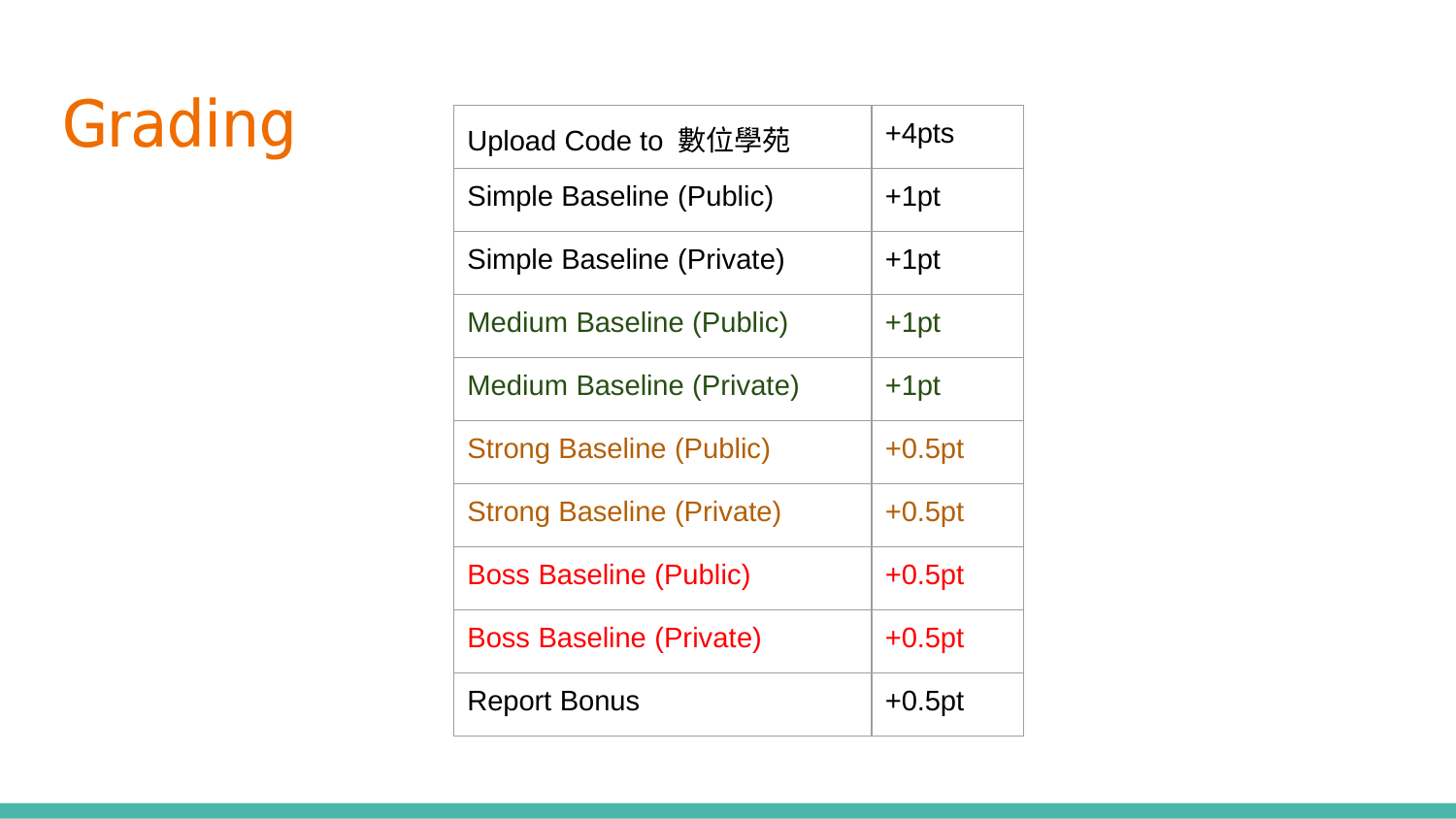

# Grading
| Upload Code to 數位學苑 | +4pts |
| --- | --- |
| Simple Baseline (Public) | +1pt |
| Simple Baseline (Private) | +1pt |
| Medium Baseline (Public) | +1pt |
| Medium Baseline (Private) | +1pt |
| Strong Baseline (Public) | +0.5pt |
| Strong Baseline (Private) | +0.5pt |
| Boss Baseline (Public) | +0.5pt |
| Boss Baseline (Private) | +0.5pt |
| Report Bonus | +0.5pt |